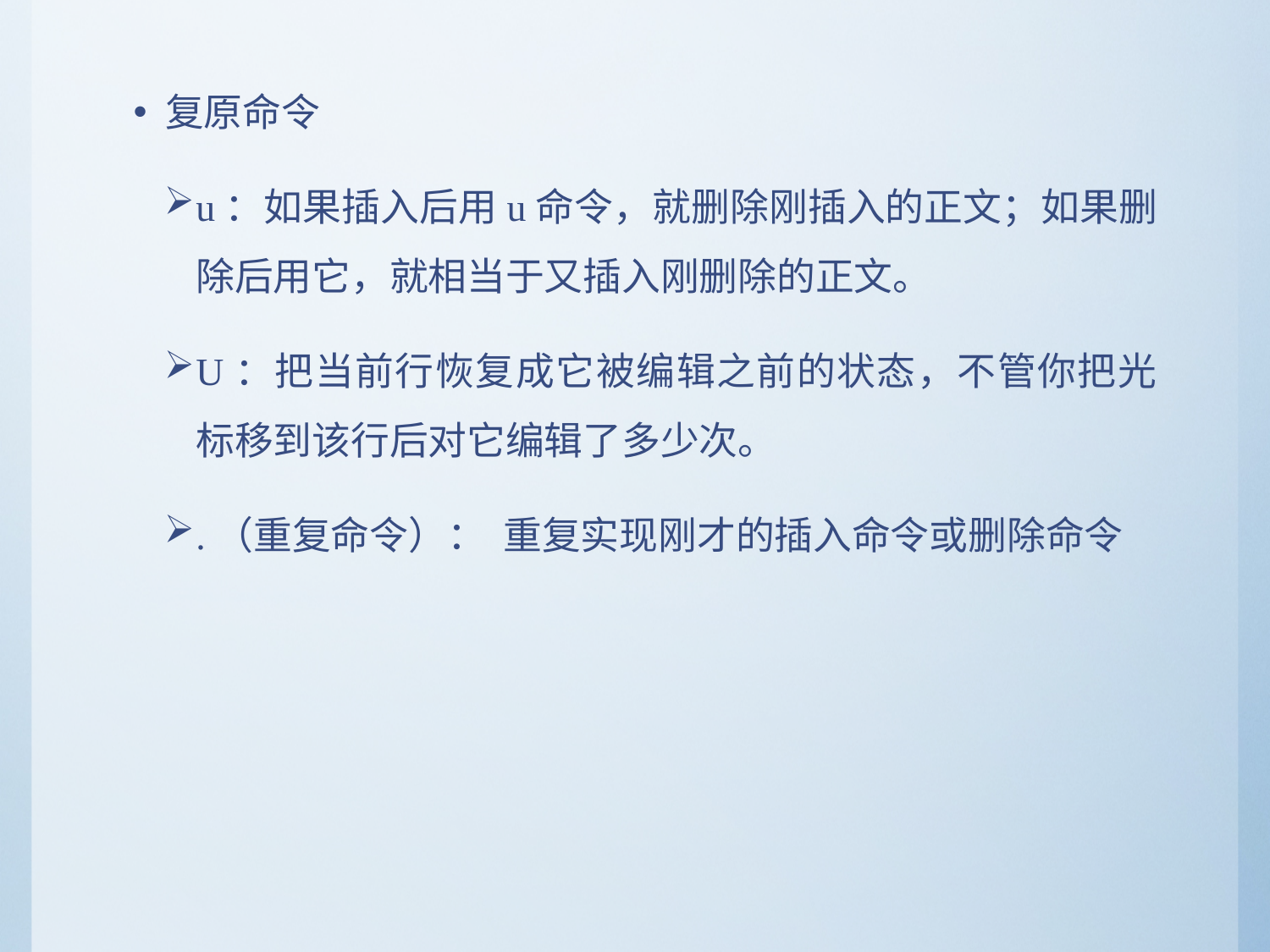

复原命令
u：如果插入后用u命令，就删除刚插入的正文；如果删除后用它，就相当于又插入刚删除的正文。
U：把当前行恢复成它被编辑之前的状态，不管你把光标移到该行后对它编辑了多少次。
.（重复命令）：  重复实现刚才的插入命令或删除命令